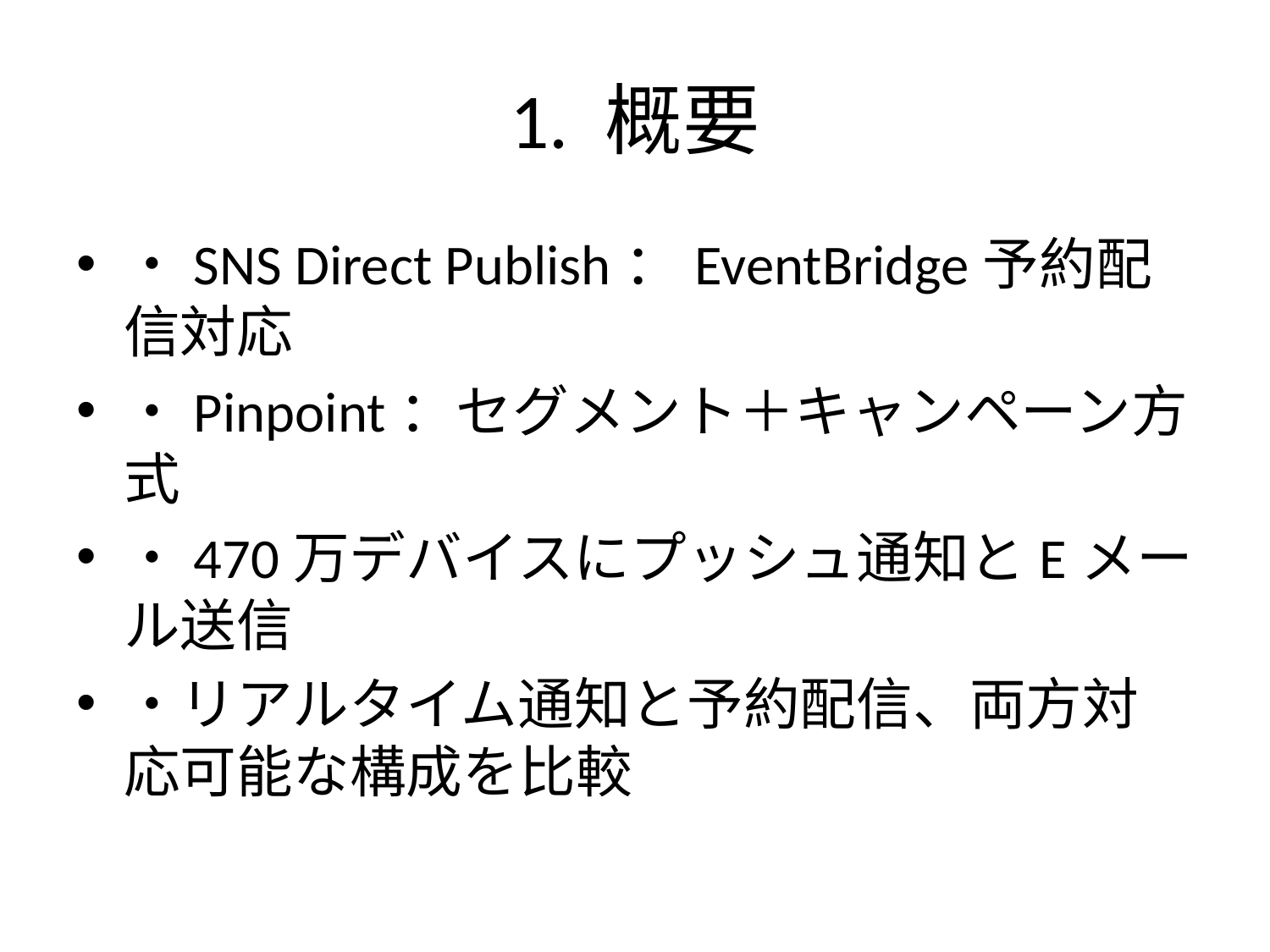

# 1. 概要
・SNS Direct Publish：EventBridge予約配信対応
・Pinpoint：セグメント＋キャンペーン方式
・470万デバイスにプッシュ通知とEメール送信
・リアルタイム通知と予約配信、両方対応可能な構成を比較